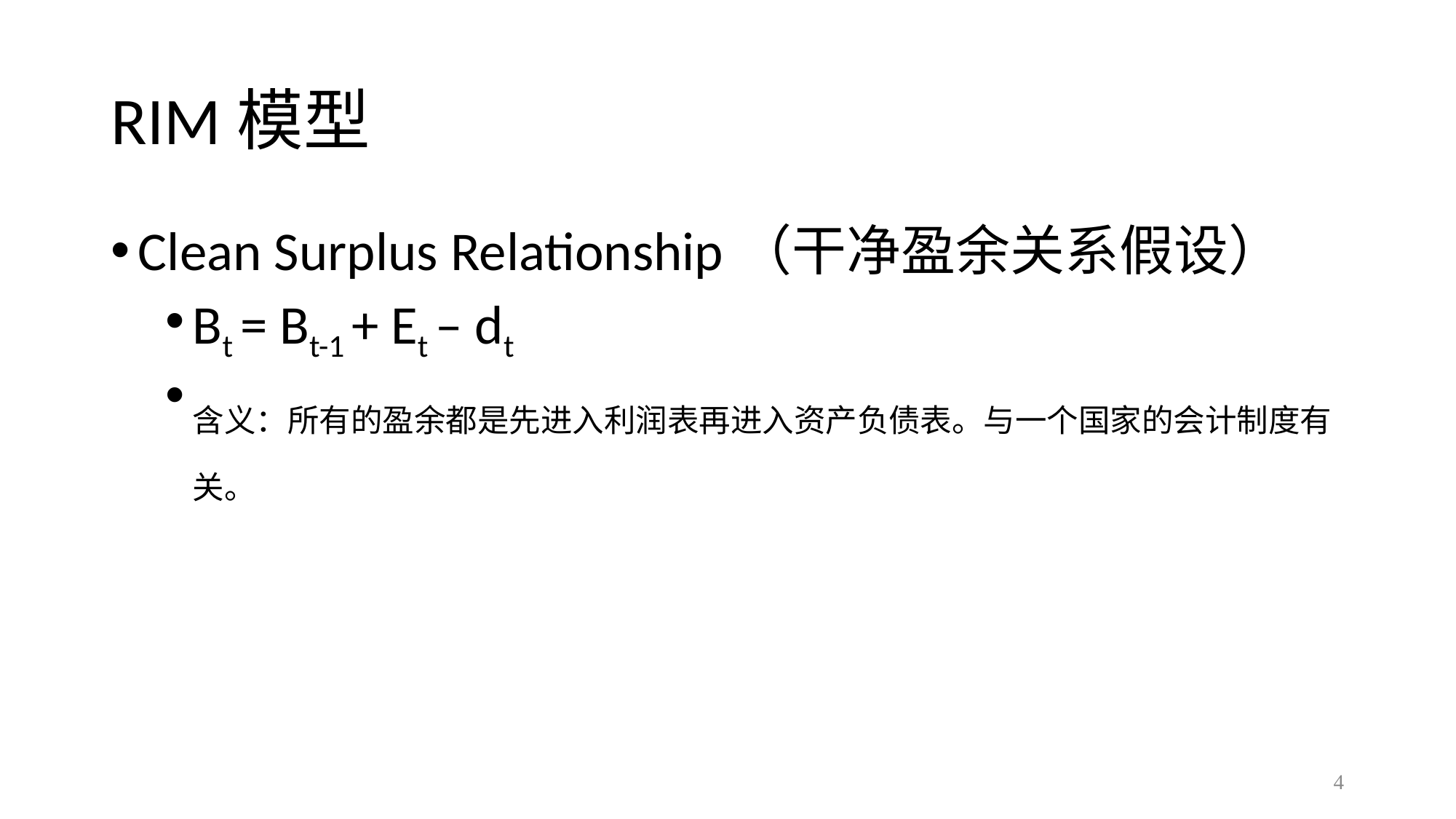

# RIM模型
Clean Surplus Relationship（干净盈余关系假设）
Bt = Bt-1 + Et – dt
含义：所有的盈余都是先进入利润表再进入资产负债表。与一个国家的会计制度有关。
4